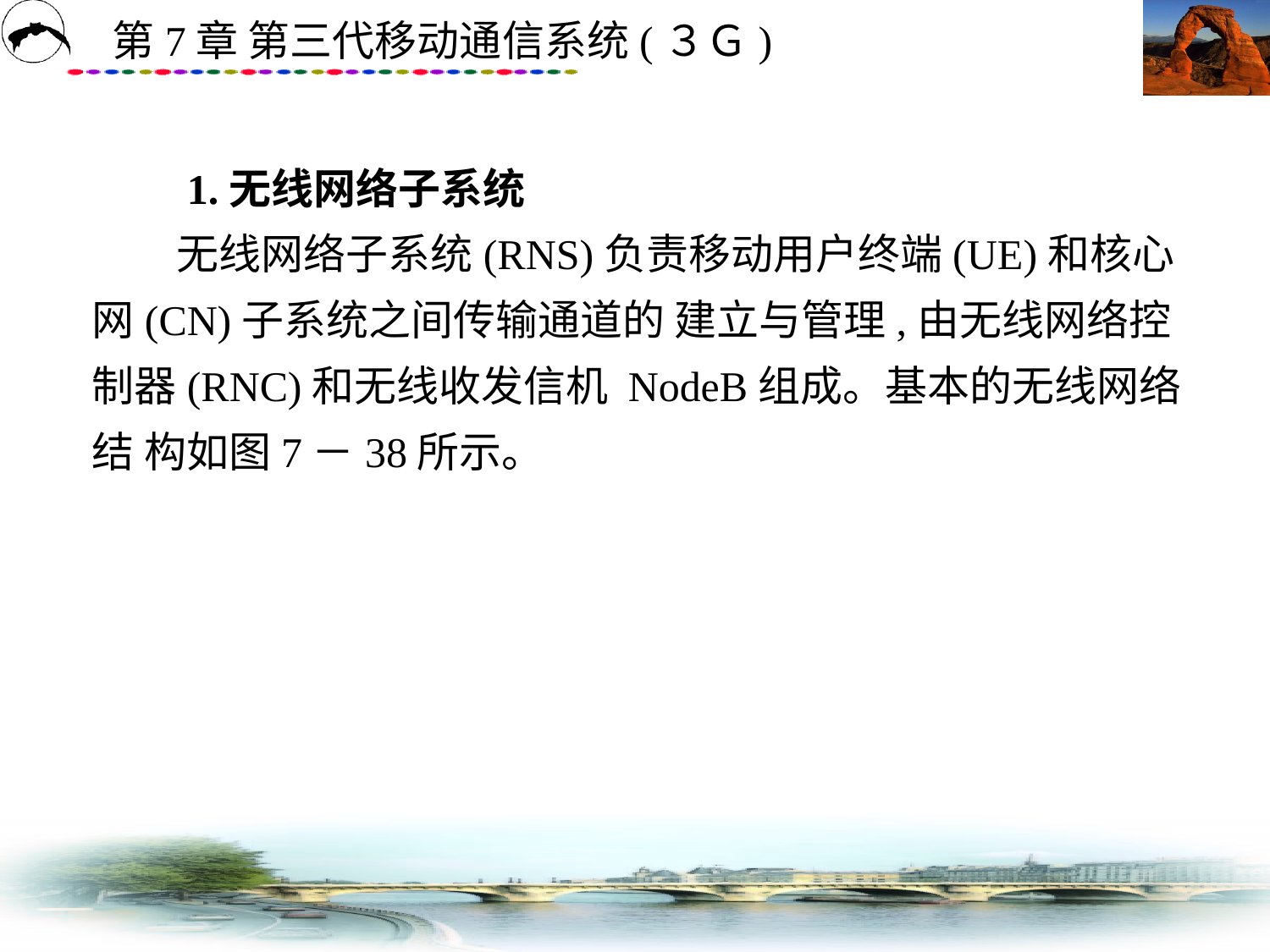

# 1.无线网络子系统 　　无线网络子系统(RNS)负责移动用户终端(UE)和核心网(CN)子系统之间传输通道的 建立与管理,由无线网络控制器(RNC)和无线收发信机 NodeB组成。基本的无线网络结 构如图7－38所示。